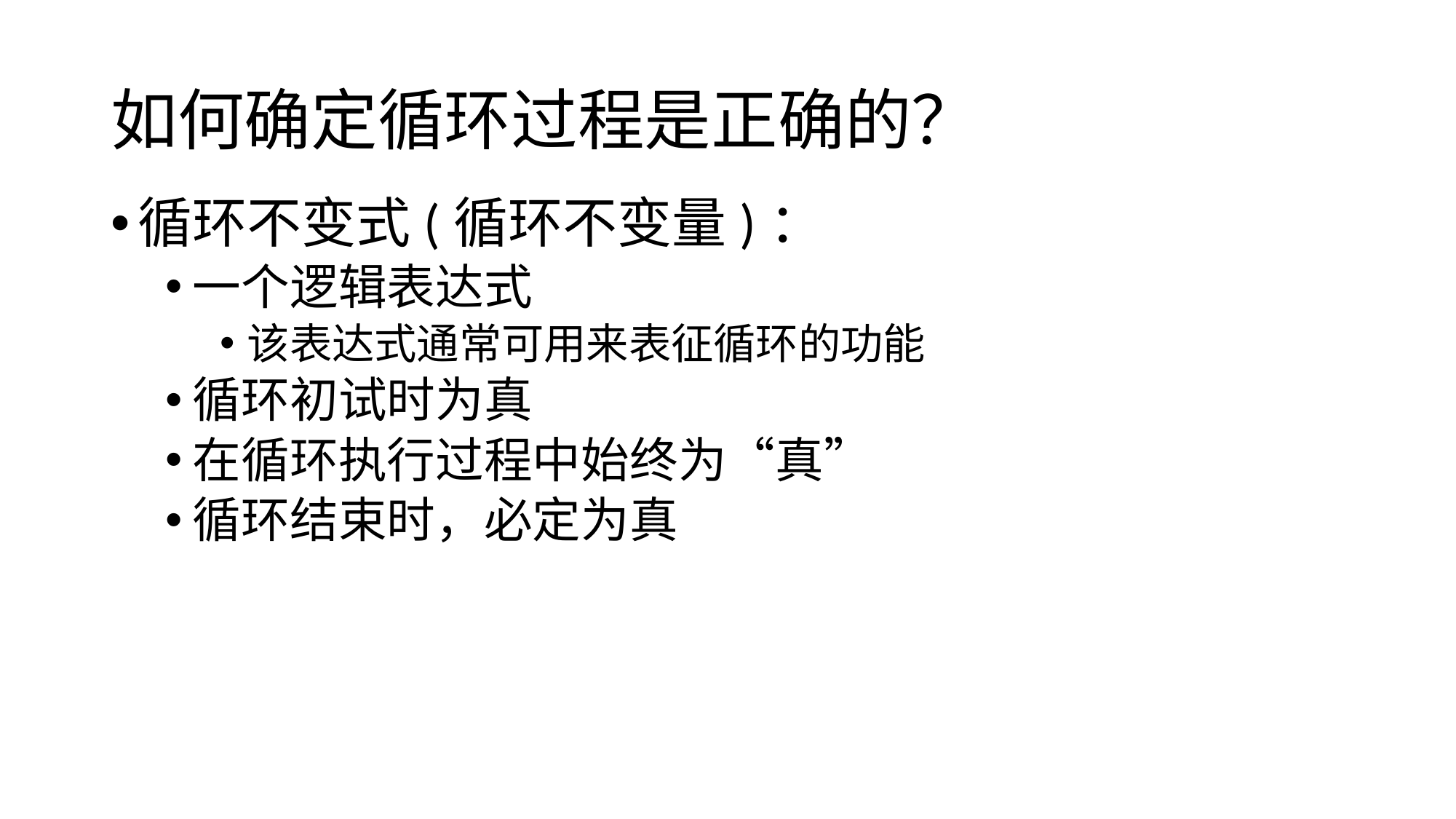

# 如何确定循环过程是正确的？
循环不变式(循环不变量)：
一个逻辑表达式
该表达式通常可用来表征循环的功能
循环初试时为真
在循环执行过程中始终为“真”
循环结束时，必定为真